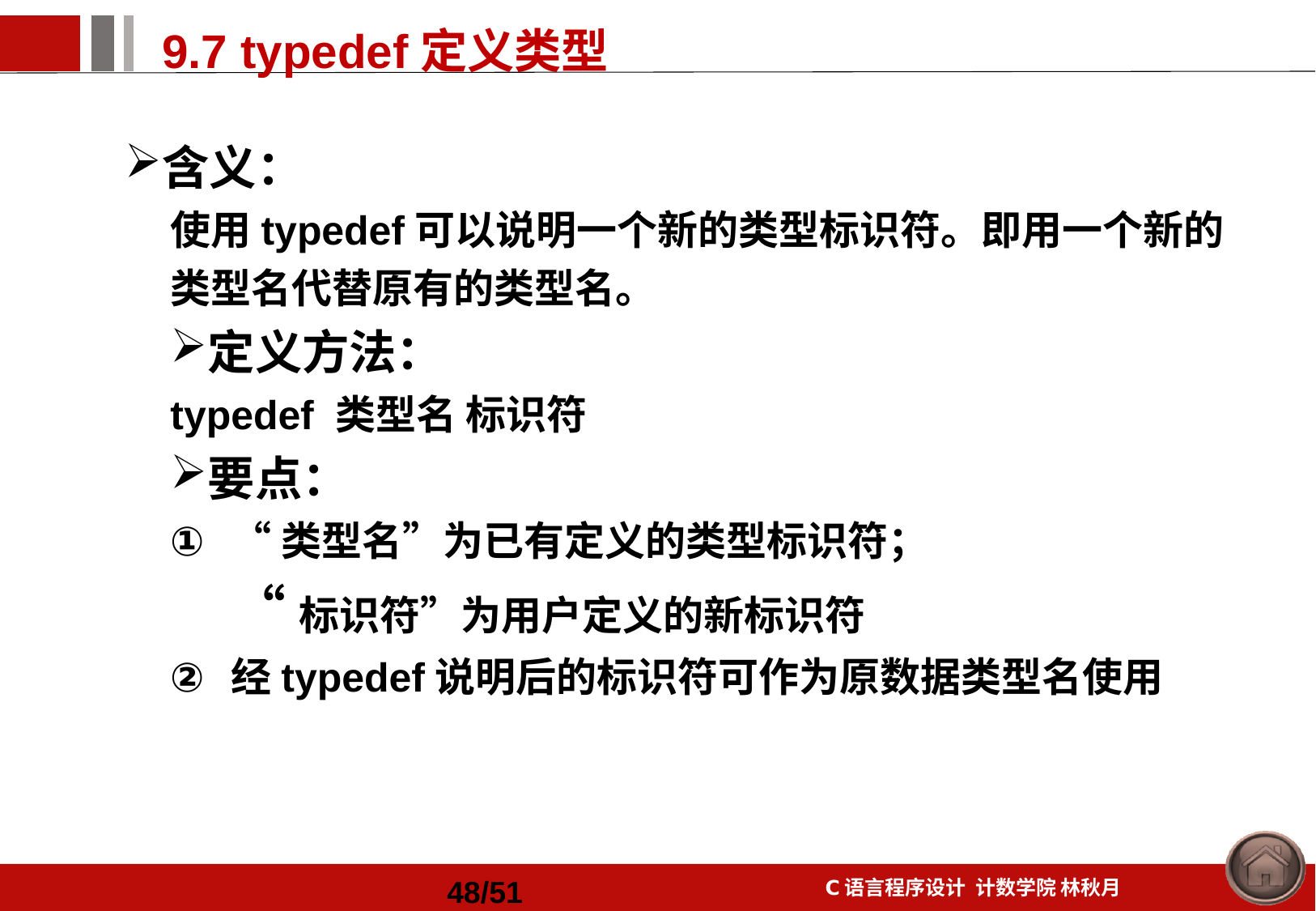

含义：
使用typedef可以说明一个新的类型标识符。即用一个新的类型名代替原有的类型名。
定义方法：
typedef 类型名 标识符
要点：
“类型名”为已有定义的类型标识符；
     “标识符”为用户定义的新标识符
经typedef说明后的标识符可作为原数据类型名使用